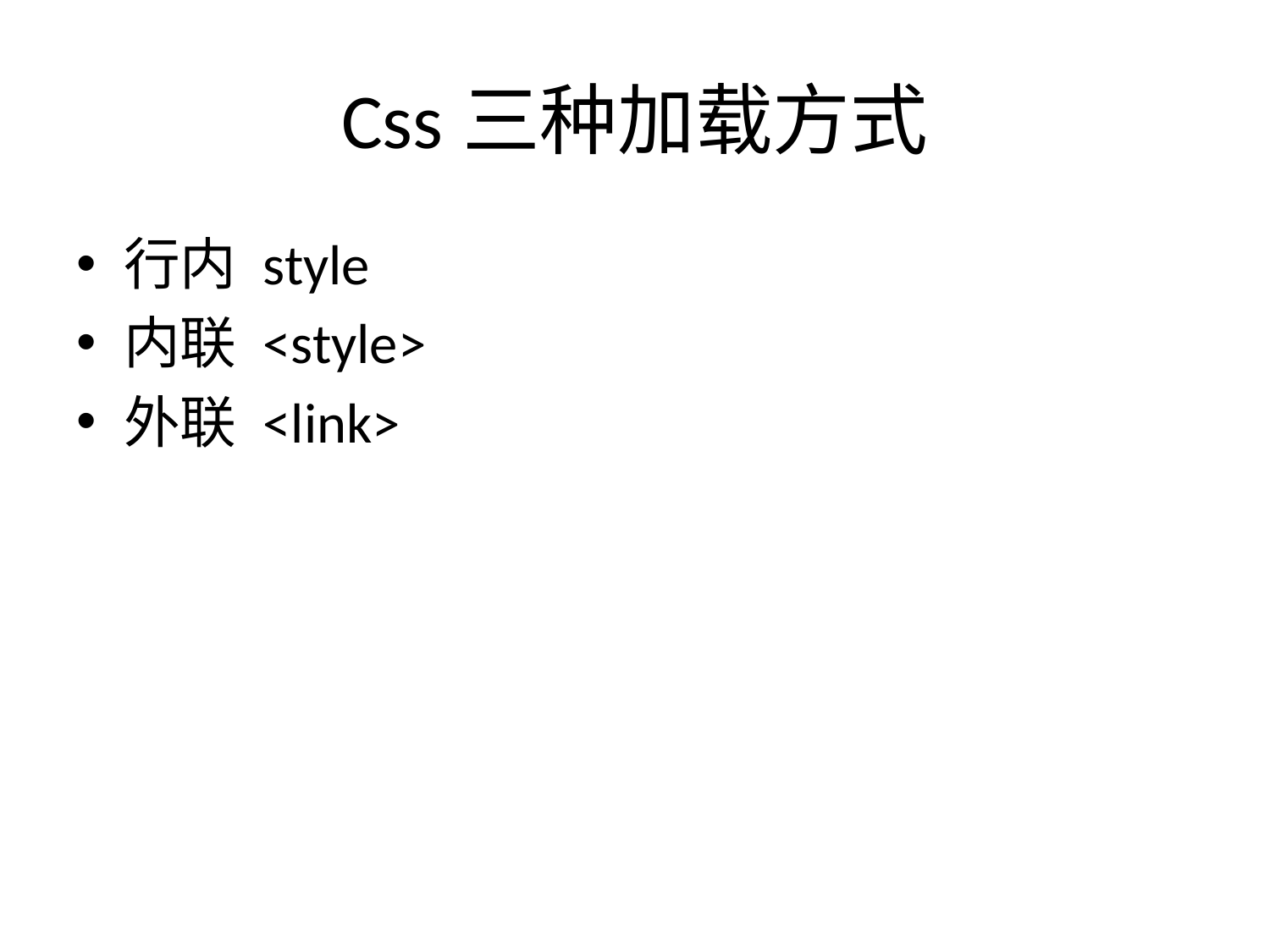

# Css三种加载方式
行内 style
内联 <style>
外联 <link>